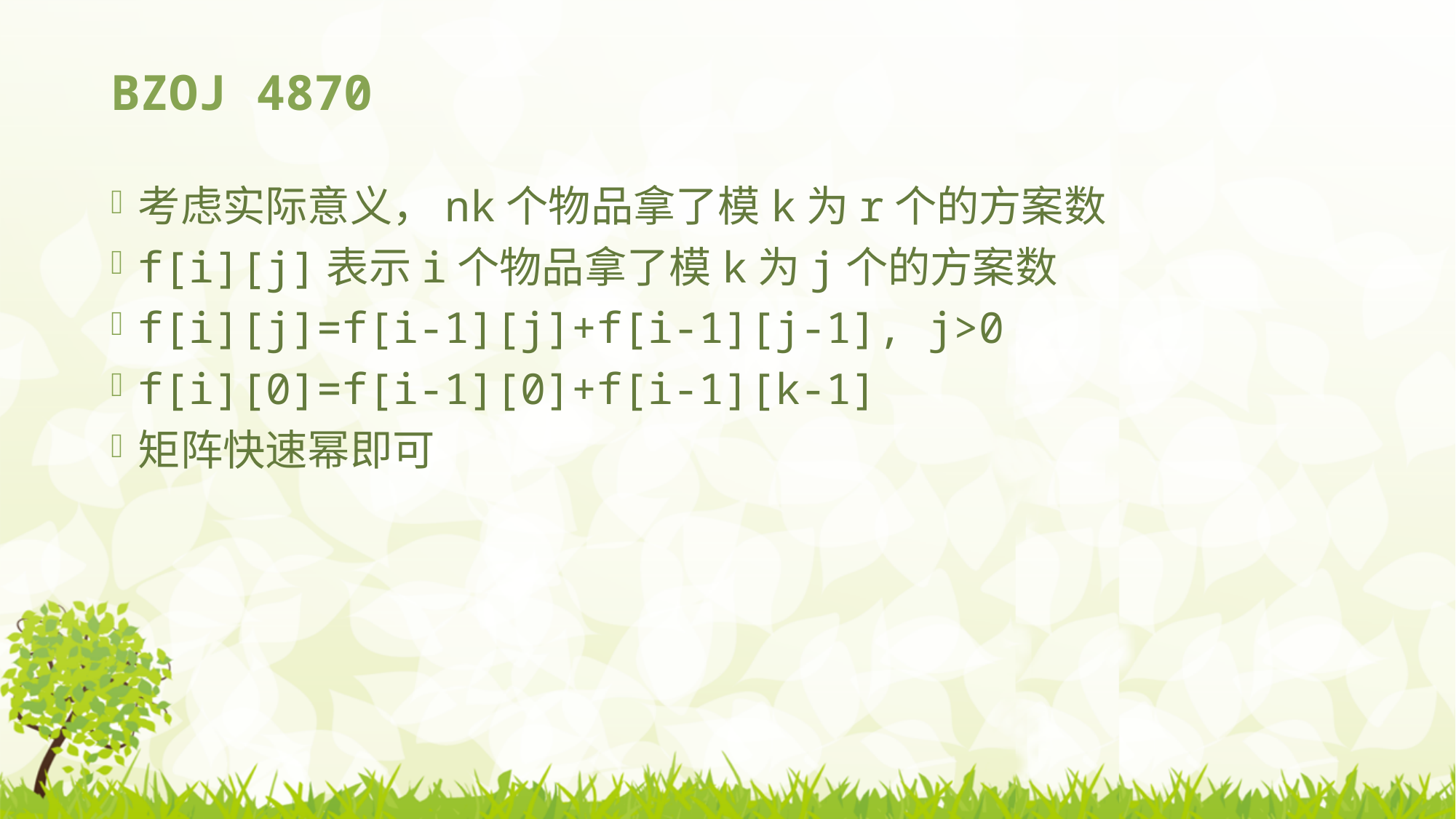

# BZOJ 4870
考虑实际意义，nk个物品拿了模k为r个的方案数
f[i][j]表示i个物品拿了模k为j个的方案数
f[i][j]=f[i-1][j]+f[i-1][j-1], j>0
f[i][0]=f[i-1][0]+f[i-1][k-1]
矩阵快速幂即可